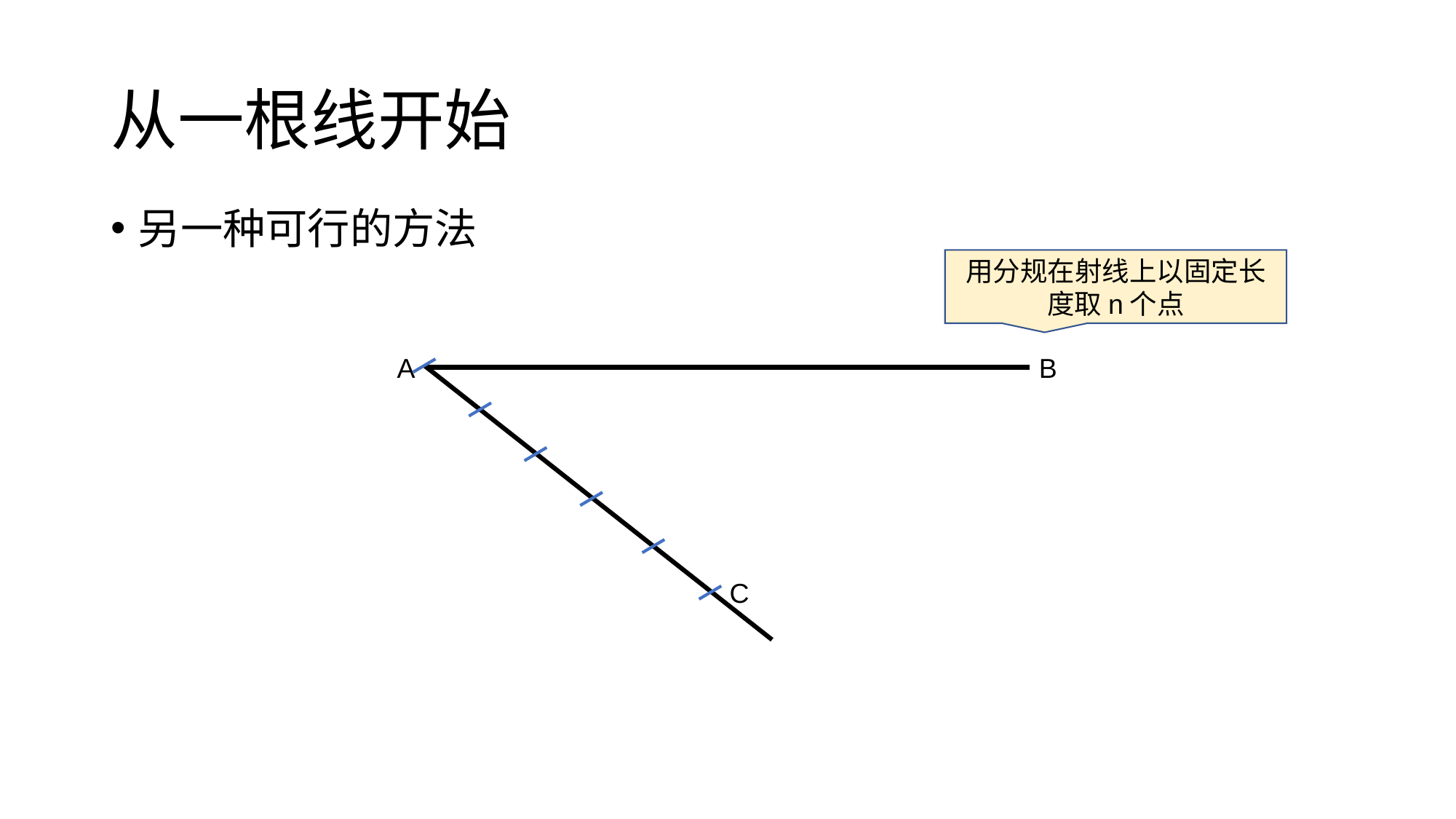

# 从一根线开始
另一种可行的方法
用分规在射线上以固定长度取n个点
A
B
C